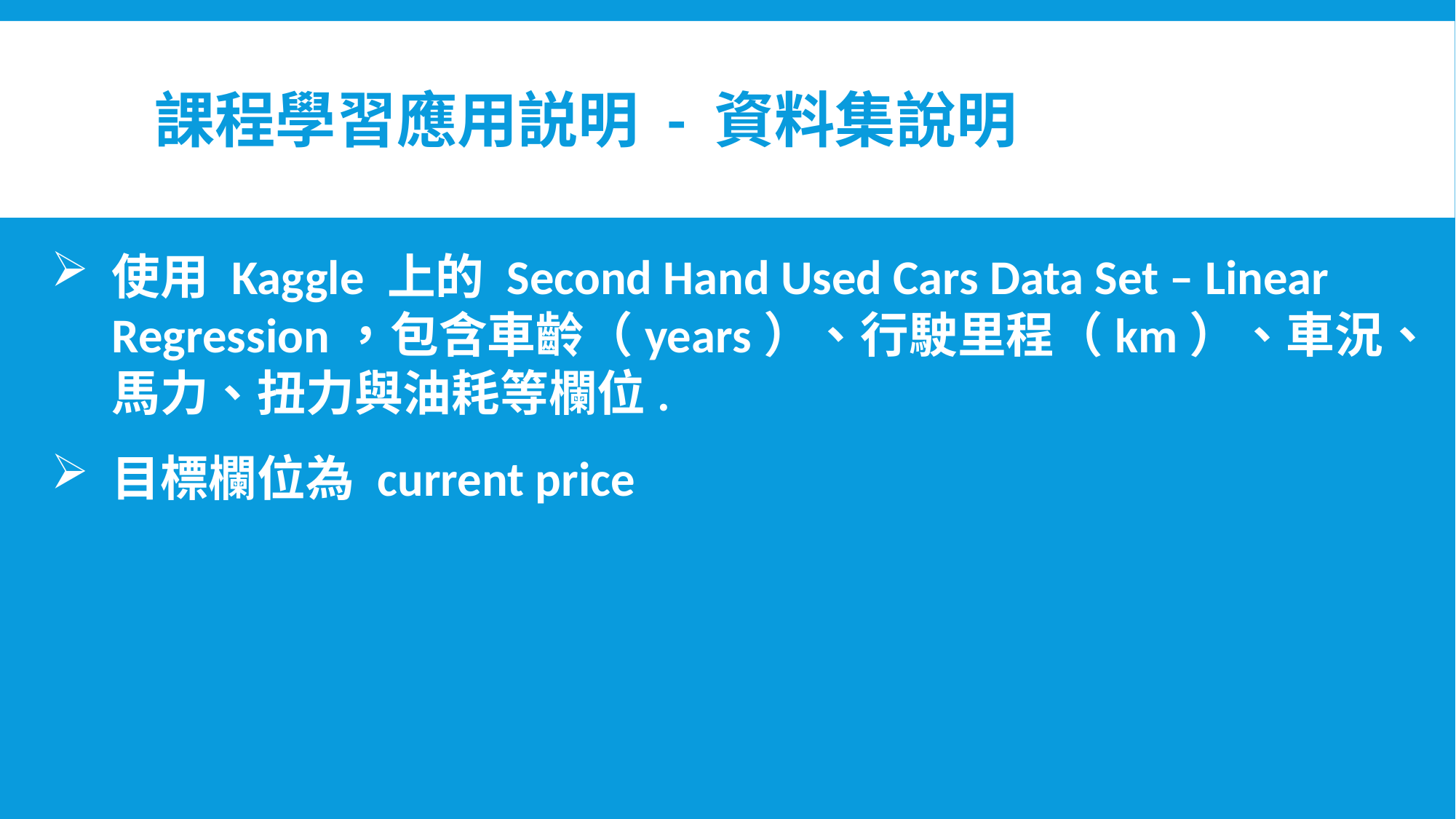

# 課程學習應用説明 - 資料集說明
使用 Kaggle 上的 Second Hand Used Cars Data Set – Linear Regression，包含車齡（years）、行駛里程（km）、車況、馬力、扭力與油耗等欄位.
目標欄位為 current price